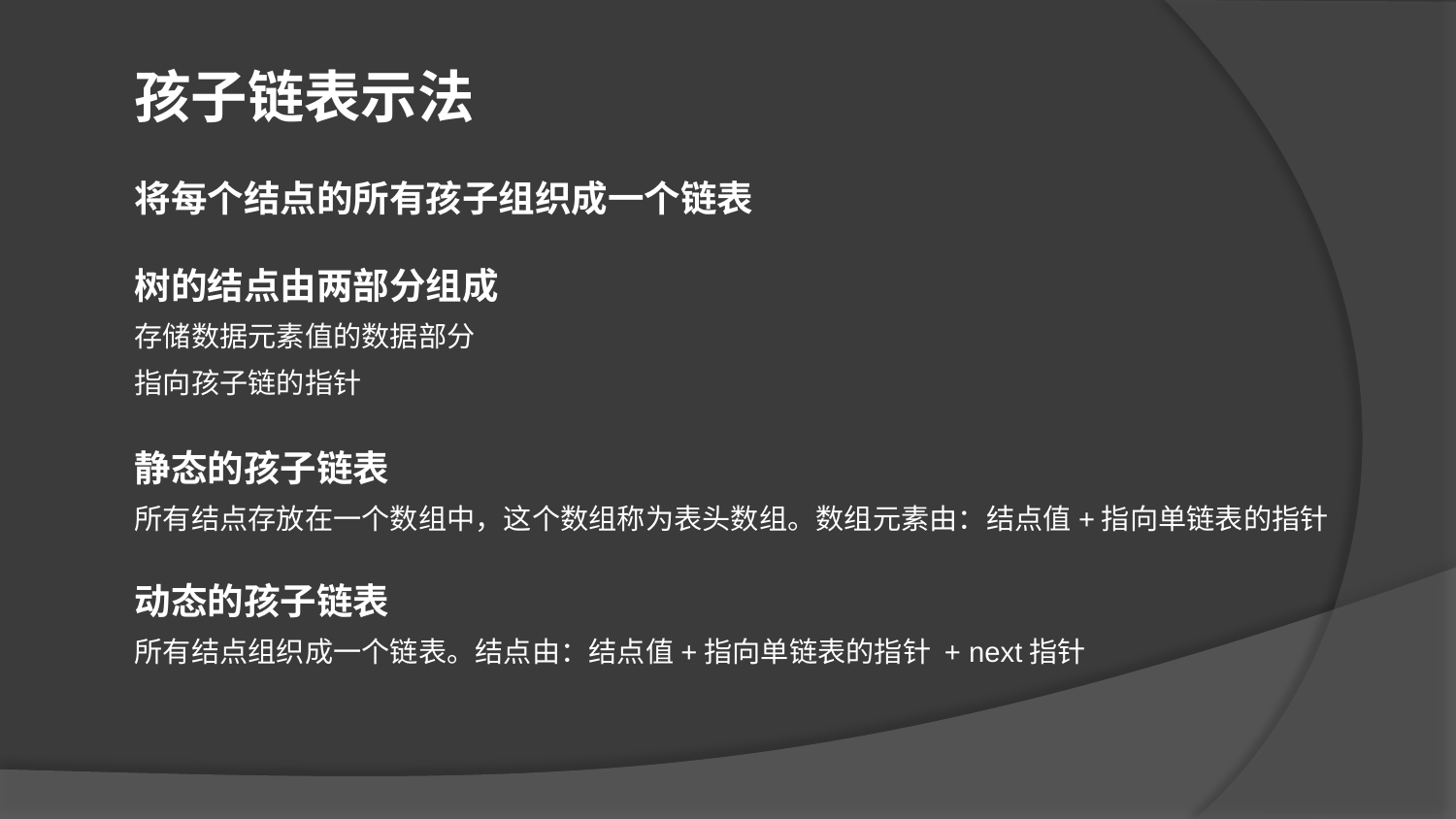

孩子链表示法
将每个结点的所有孩子组织成一个链表

树的结点由两部分组成
存储数据元素值的数据部分
指向孩子链的指针

静态的孩子链表
所有结点存放在一个数组中，这个数组称为表头数组。数组元素由：结点值+指向单链表的指针

动态的孩子链表
所有结点组织成一个链表。结点由：结点值+指向单链表的指针 + next指针